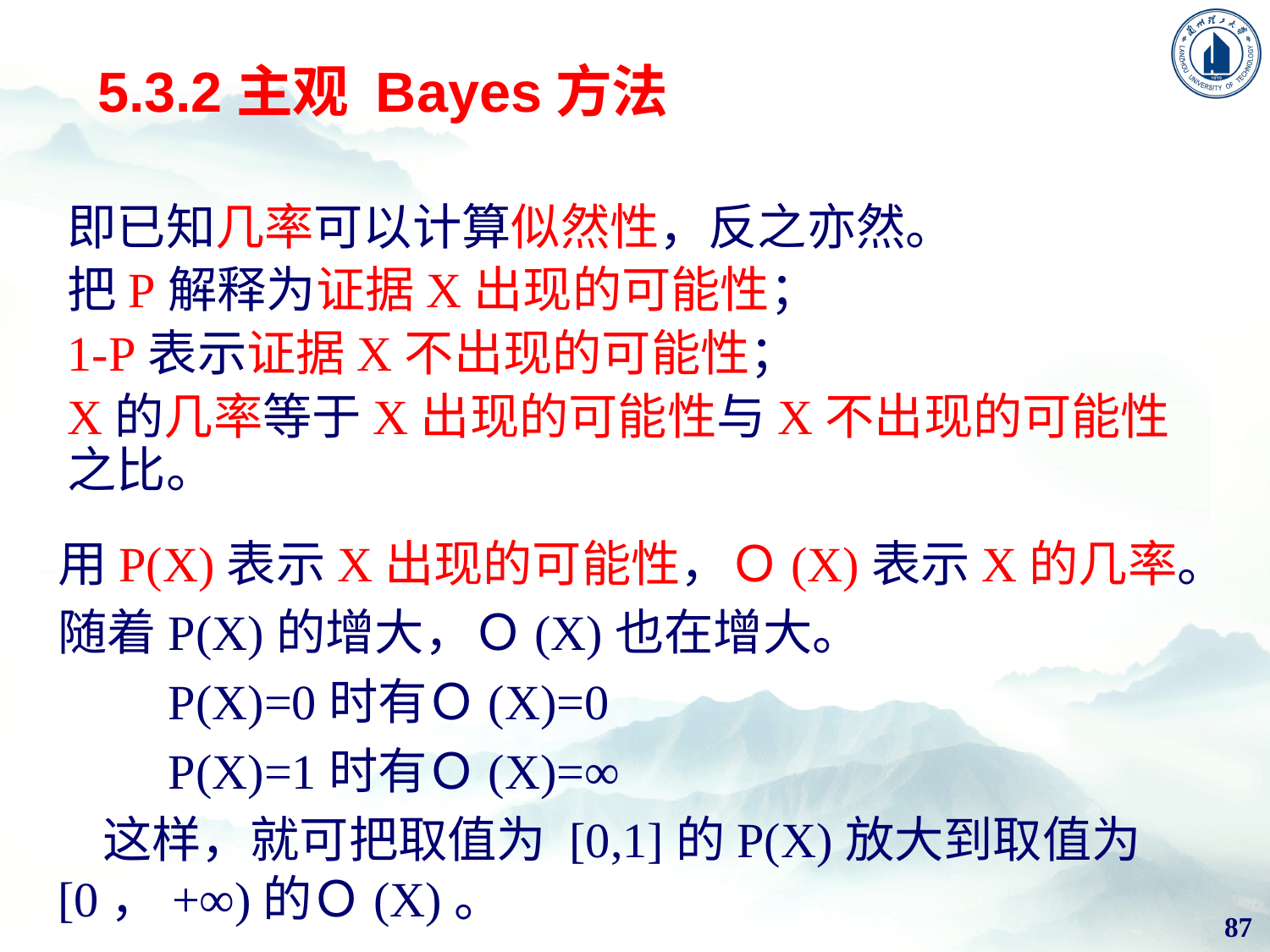

5.3.2主观 Bayes方法
即已知几率可以计算似然性，反之亦然。
把P解释为证据X出现的可能性；
1-P表示证据X不出现的可能性；
X的几率等于X出现的可能性与X不出现的可能性之比。
用P(X)表示X出现的可能性，Ｏ(X)表示X的几率。
随着P(X)的增大，Ｏ(X)也在增大。
         P(X)=0时有Ｏ(X)=0
         P(X)=1时有Ｏ(X)=∞
   这样，就可把取值为 [0,1]的P(X)放大到取值为 [0，+∞)的Ｏ(X)。
87